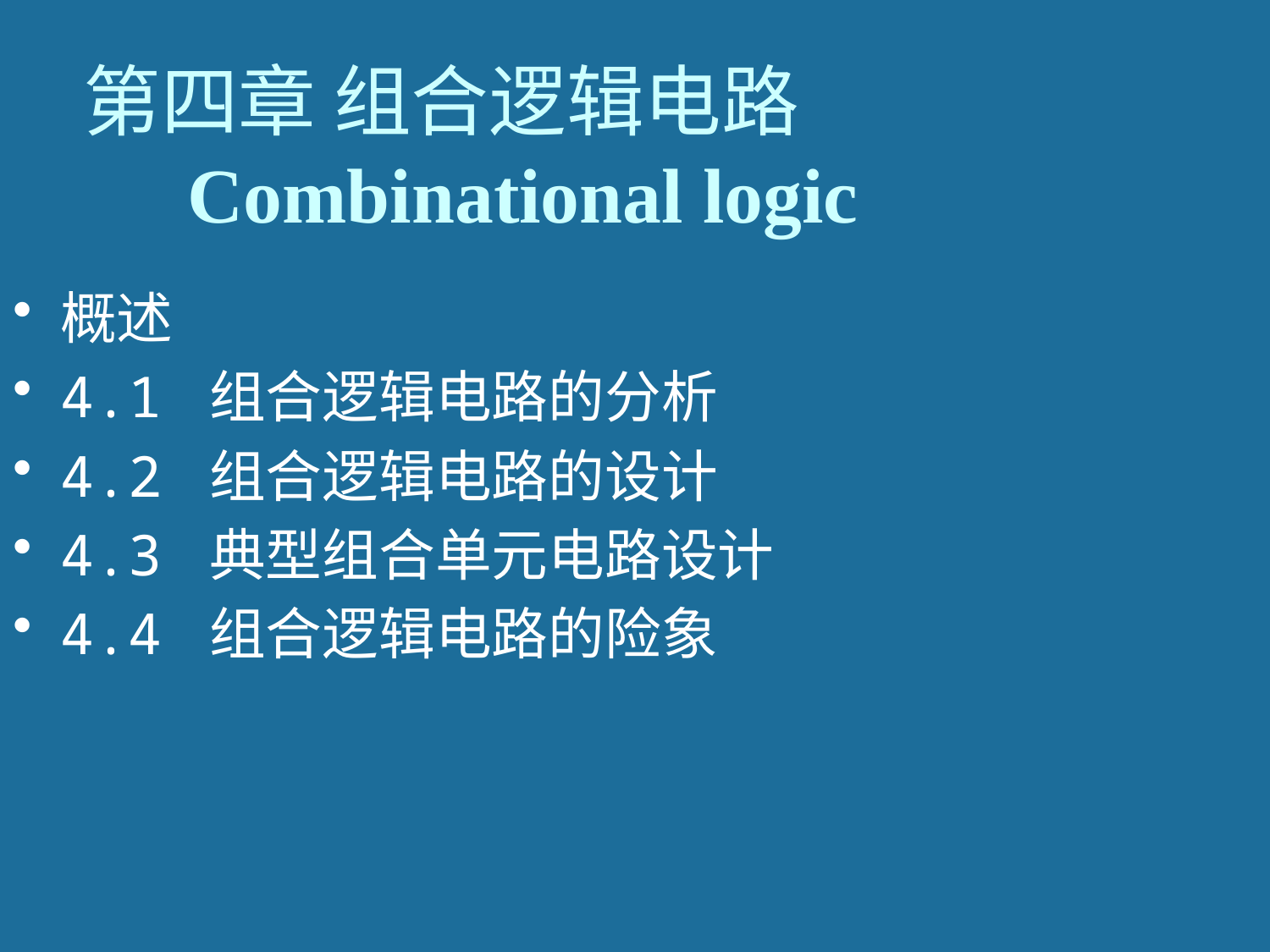

# 第四章 组合逻辑电路 Combinational logic
概述
4.1 组合逻辑电路的分析
4.2 组合逻辑电路的设计
4.3 典型组合单元电路设计
4.4 组合逻辑电路的险象
1